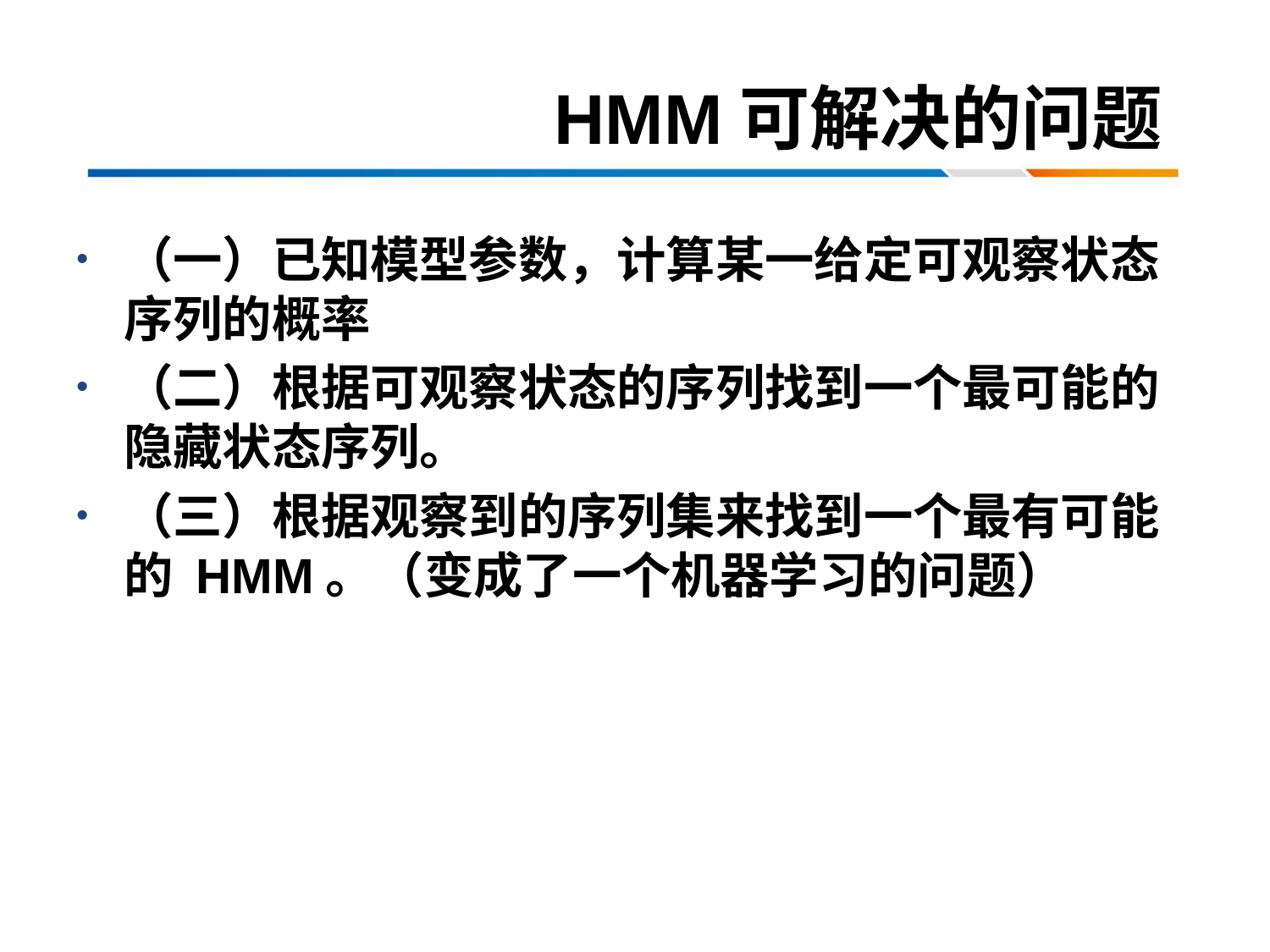

# HMM可解决的问题
（一）已知模型参数，计算某一给定可观察状态序列的概率
（二）根据可观察状态的序列找到一个最可能的隐藏状态序列。
（三）根据观察到的序列集来找到一个最有可能的 HMM。（变成了一个机器学习的问题）